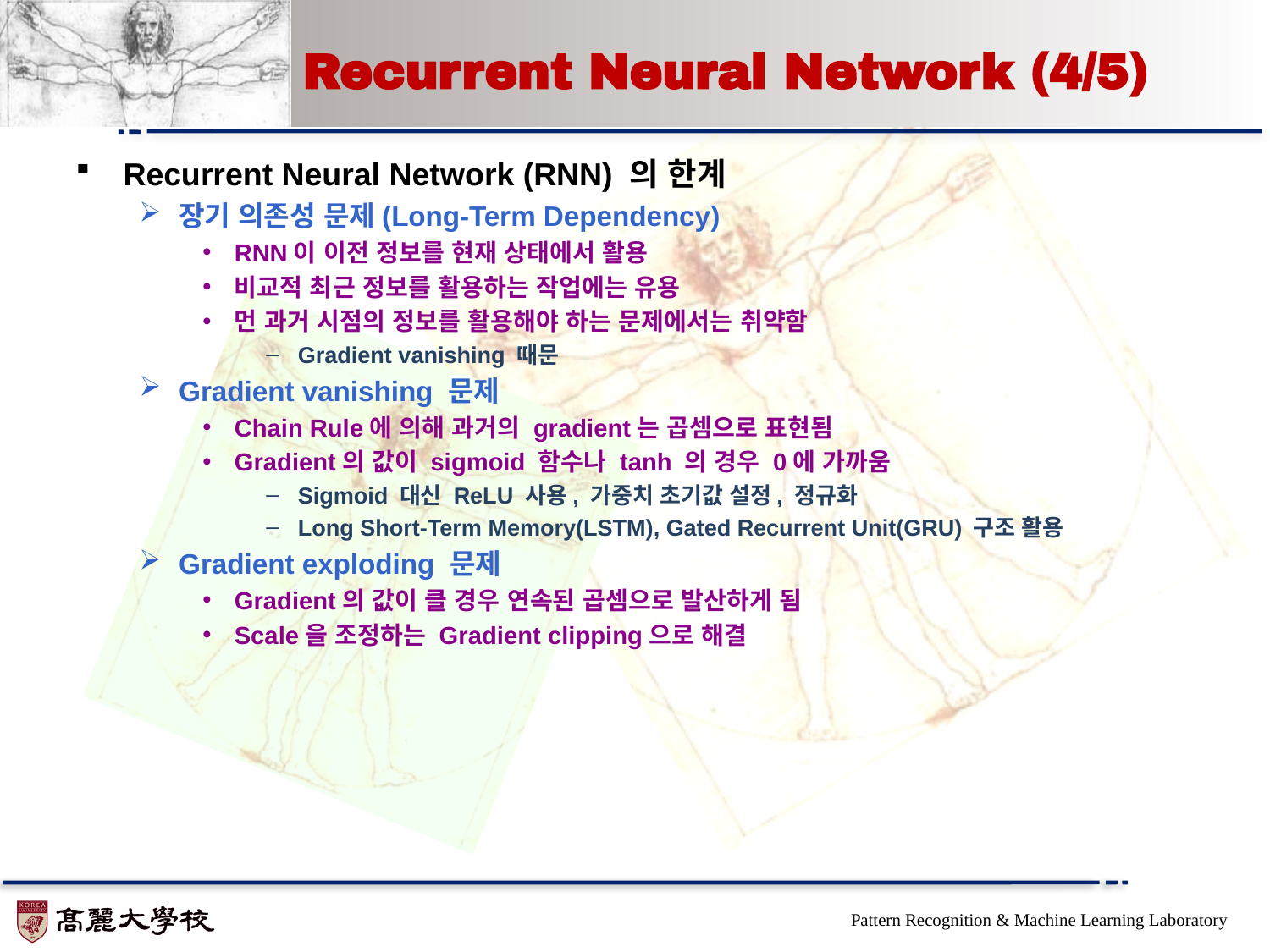

# Recurrent Neural Network (4/5)
Recurrent Neural Network (RNN) 의 한계
장기 의존성 문제(Long-Term Dependency)
RNN이 이전 정보를 현재 상태에서 활용
비교적 최근 정보를 활용하는 작업에는 유용
먼 과거 시점의 정보를 활용해야 하는 문제에서는 취약함
Gradient vanishing 때문
Gradient vanishing 문제
Chain Rule에 의해 과거의 gradient는 곱셈으로 표현됨
Gradient의 값이 sigmoid 함수나 tanh 의 경우 0에 가까움
Sigmoid 대신 ReLU 사용, 가중치 초기값 설정, 정규화
Long Short-Term Memory(LSTM), Gated Recurrent Unit(GRU) 구조 활용
Gradient exploding 문제
Gradient의 값이 클 경우 연속된 곱셈으로 발산하게 됨
Scale을 조정하는 Gradient clipping으로 해결